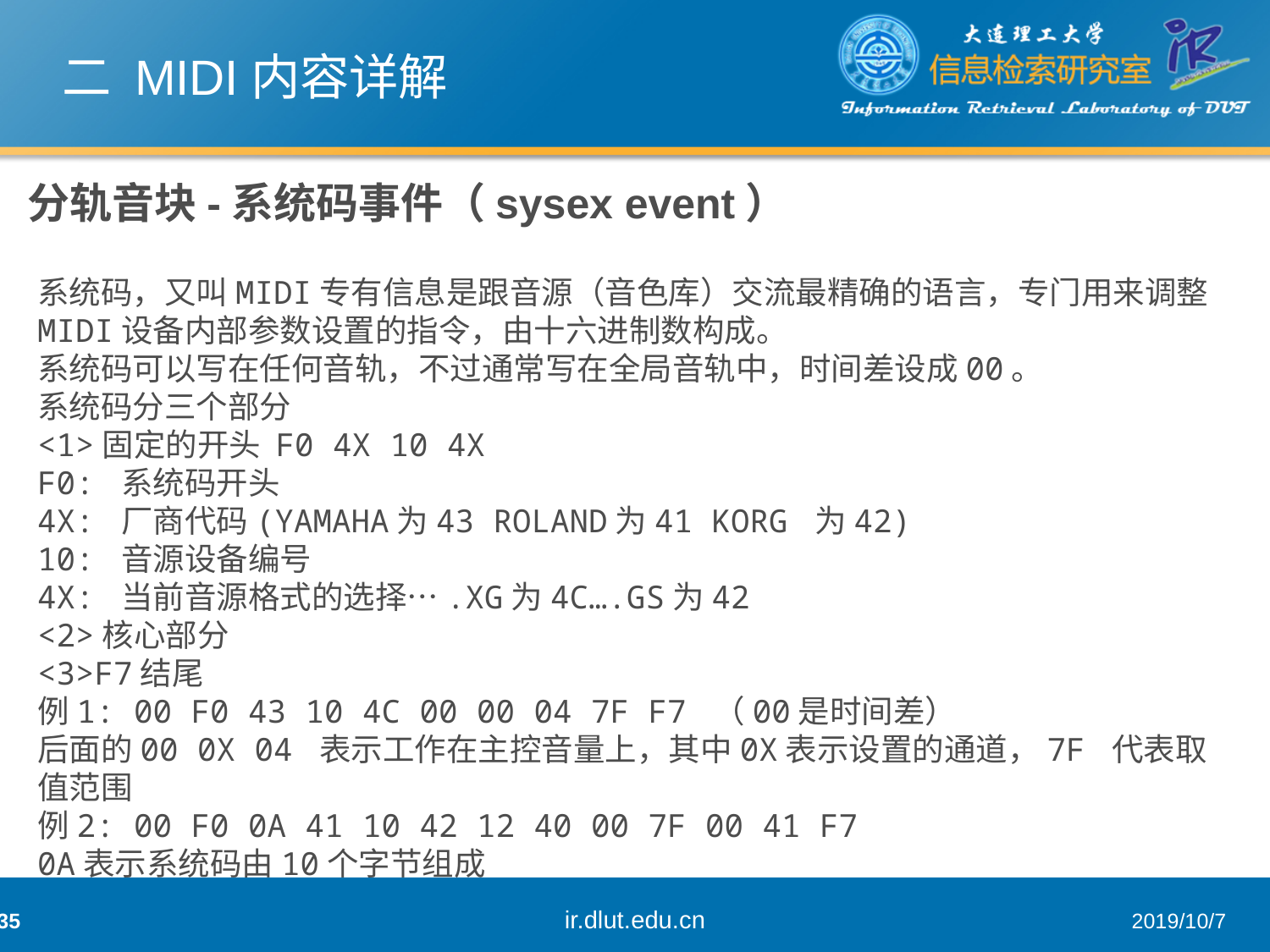

# 二 MIDI内容详解
分轨音块-系统码事件（sysex event）
系统码，又叫MIDI专有信息是跟音源（音色库）交流最精确的语言，专门用来调整MIDI设备内部参数设置的指令，由十六进制数构成。
系统码可以写在任何音轨，不过通常写在全局音轨中，时间差设成00。
系统码分三个部分
<1>固定的开头 F0 4X 10 4X
F0: 系统码开头
4X: 厂商代码(YAMAHA为43 ROLAND为41 KORG 为42)
10: 音源设备编号
4X: 当前音源格式的选择….XG为4C….GS为42
<2>核心部分
<3>F7结尾
例1: 00 F0 43 10 4C 00 00 04 7F F7 （00是时间差）
后面的00 0X 04 表示工作在主控音量上，其中0X表示设置的通道，7F 代表取值范围
例2: 00 F0 0A 41 10 42 12 40 00 7F 00 41 F7
0A表示系统码由10个字节组成